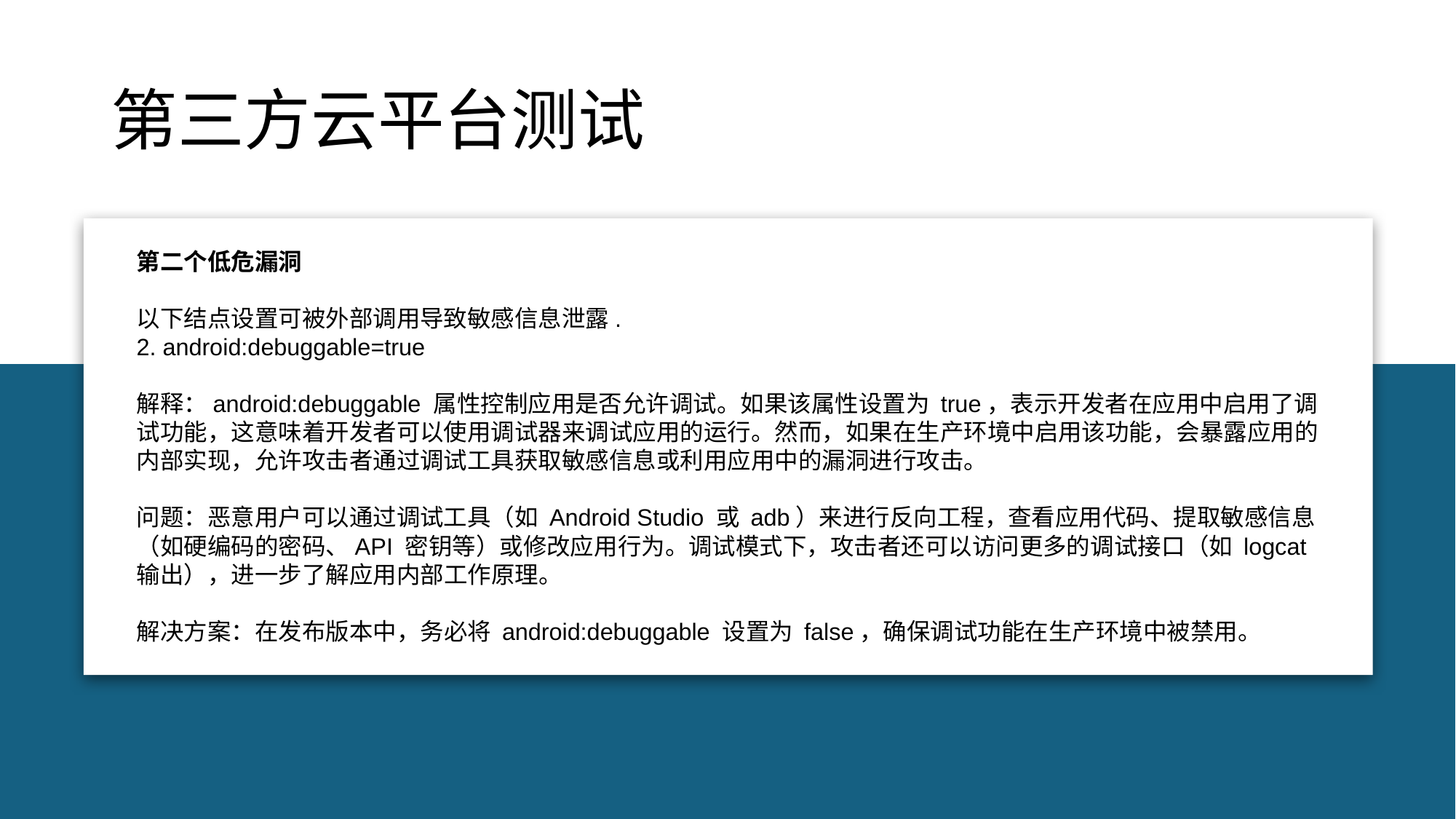

# 第三方云平台测试

第二个低危漏洞

以下结点设置可被外部调用导致敏感信息泄露.
2. android:debuggable=true

解释：android:debuggable 属性控制应用是否允许调试。如果该属性设置为 true，表示开发者在应用中启用了调试功能，这意味着开发者可以使用调试器来调试应用的运行。然而，如果在生产环境中启用该功能，会暴露应用的内部实现，允许攻击者通过调试工具获取敏感信息或利用应用中的漏洞进行攻击。

问题：恶意用户可以通过调试工具（如 Android Studio 或 adb）来进行反向工程，查看应用代码、提取敏感信息（如硬编码的密码、API 密钥等）或修改应用行为。调试模式下，攻击者还可以访问更多的调试接口（如 logcat 输出），进一步了解应用内部工作原理。

解决方案：在发布版本中，务必将 android:debuggable 设置为 false，确保调试功能在生产环境中被禁用。